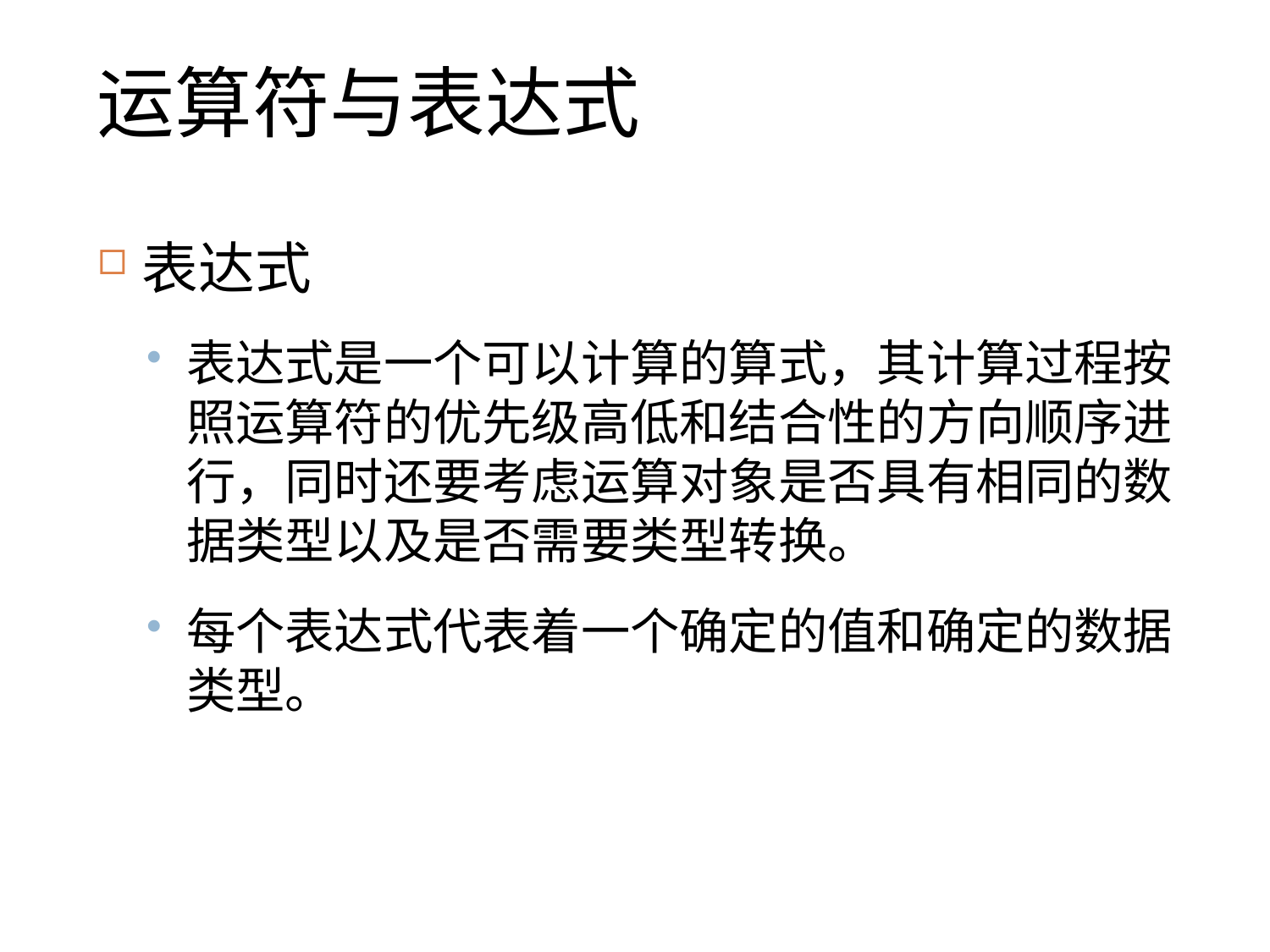

# 运算符与表达式
表达式
表达式是一个可以计算的算式，其计算过程按照运算符的优先级高低和结合性的方向顺序进行，同时还要考虑运算对象是否具有相同的数据类型以及是否需要类型转换。
每个表达式代表着一个确定的值和确定的数据类型。